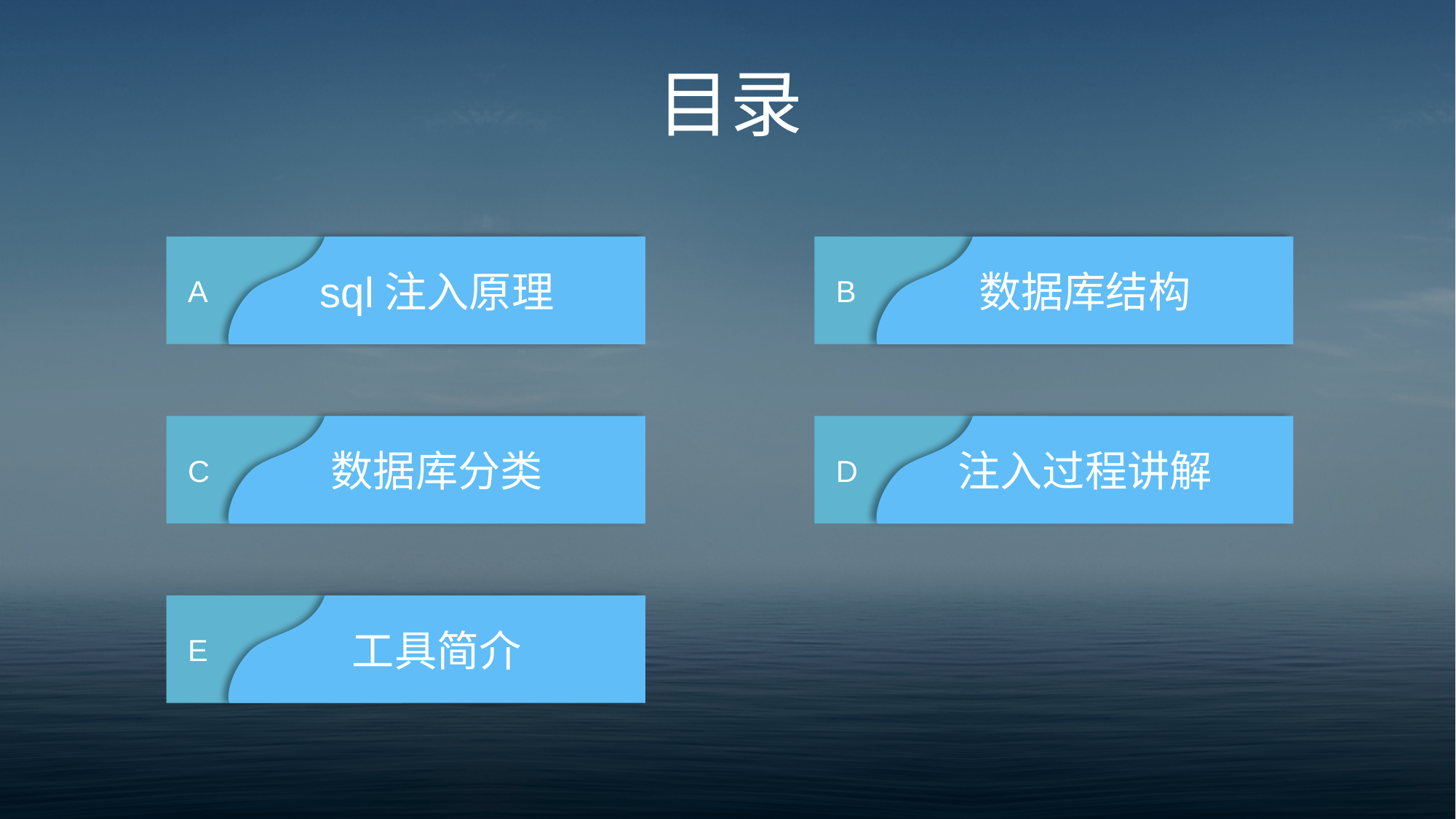

目录
A
sql注入原理
B
数据库结构
C
数据库分类
D
注入过程讲解
E
工具简介